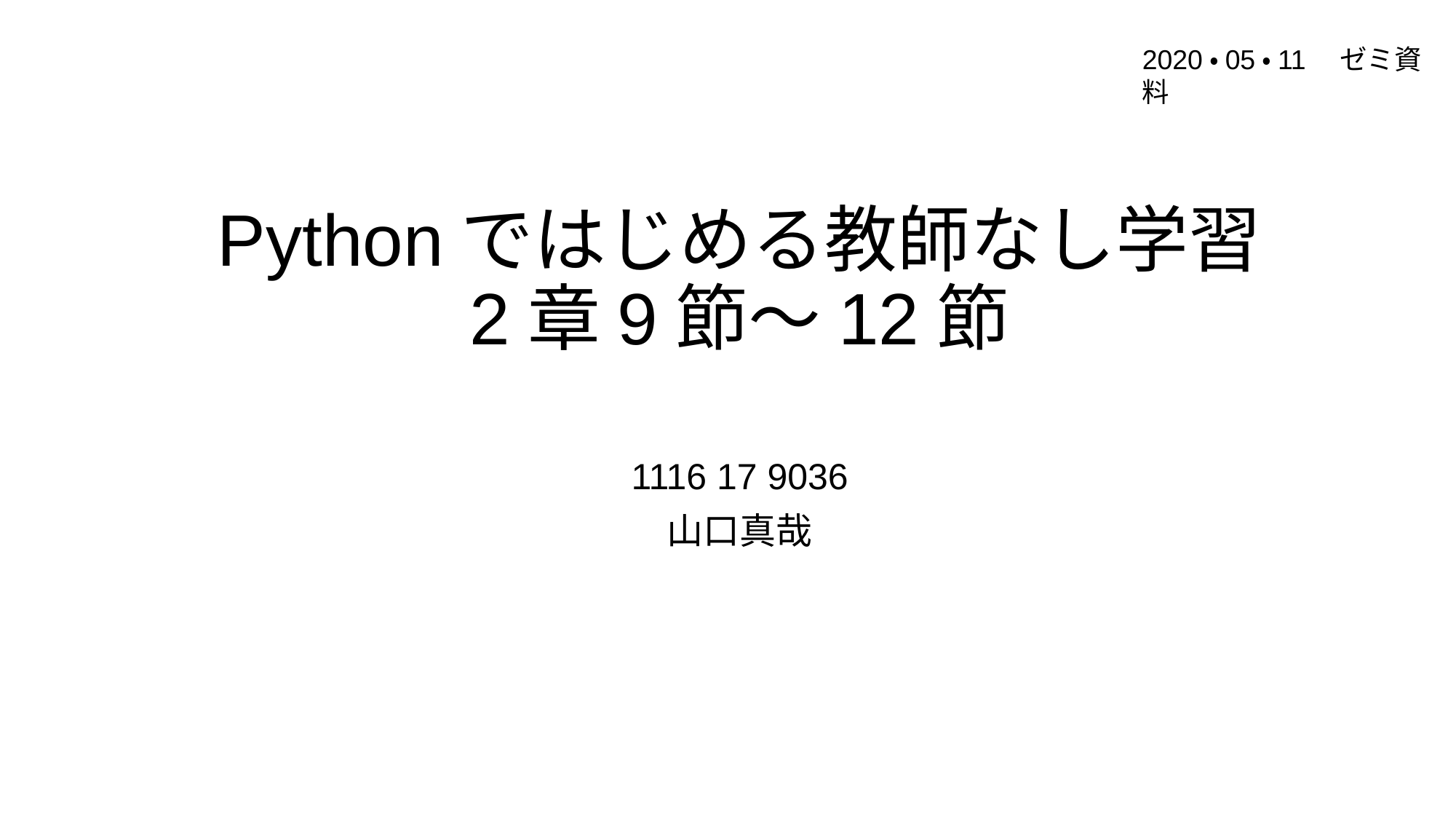

2020・05・11　ゼミ資料
# Pythonではじめる教師なし学習 2章9節～12節
1116 17 9036
山口真哉